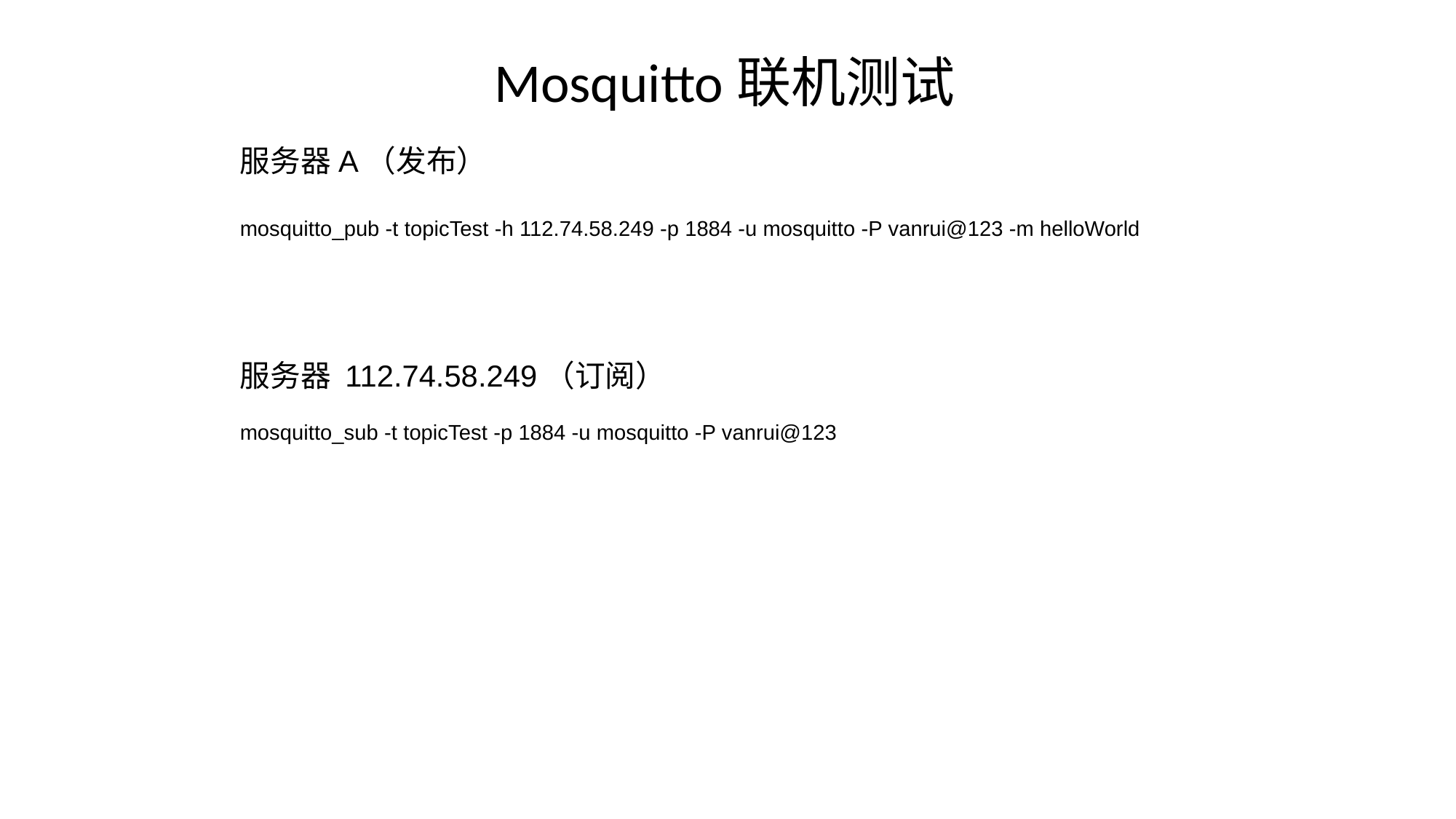

Mosquitto联机测试
服务器A（发布）

mosquitto_pub -t topicTest -h 112.74.58.249 -p 1884 -u mosquitto -P vanrui@123 -m helloWorld
服务器 112.74.58.249（订阅）

mosquitto_sub -t topicTest -p 1884 -u mosquitto -P vanrui@123